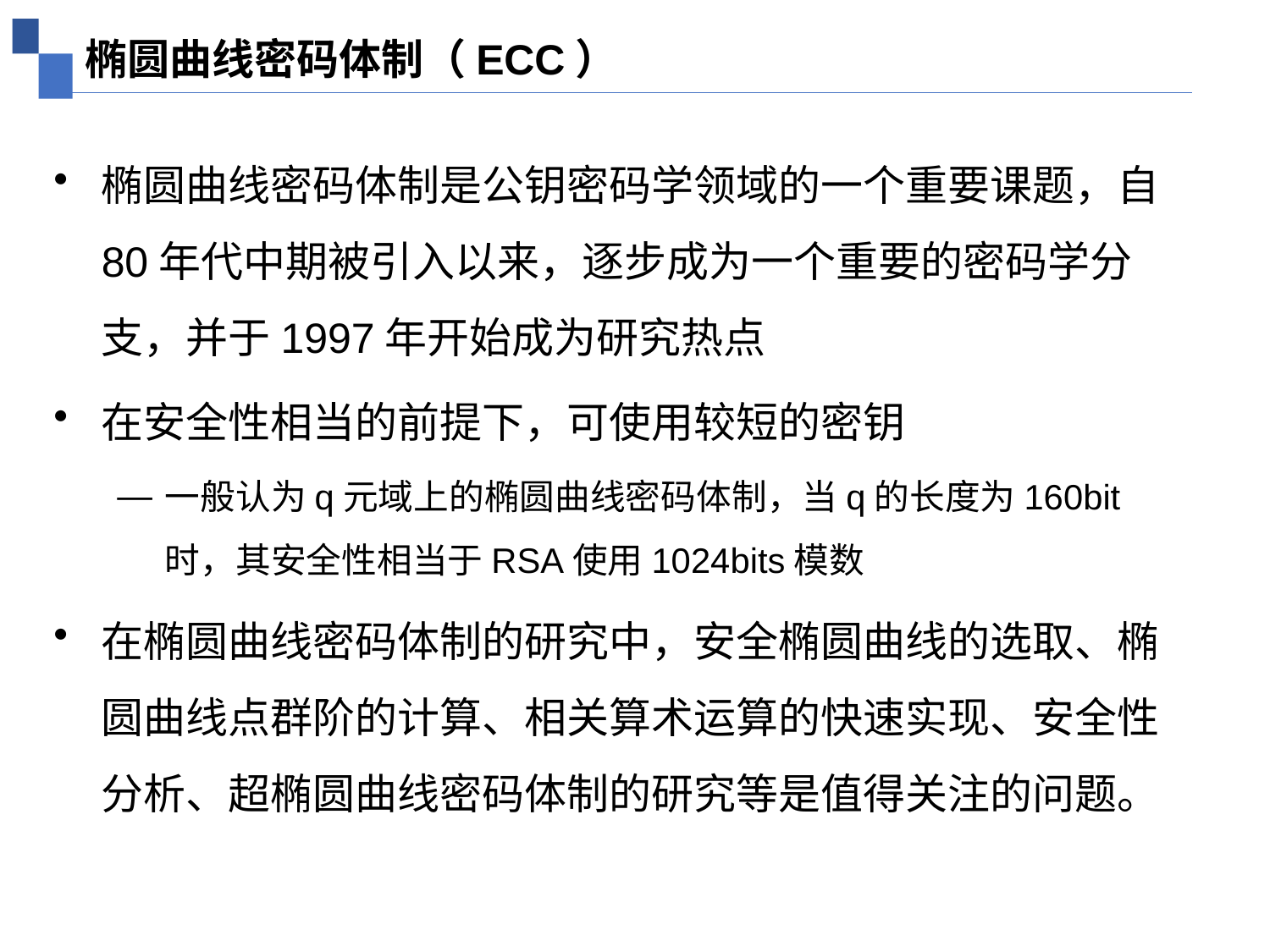

椭圆曲线密码体制（ECC）
椭圆曲线密码体制是公钥密码学领域的一个重要课题，自80年代中期被引入以来，逐步成为一个重要的密码学分支，并于1997年开始成为研究热点
在安全性相当的前提下，可使用较短的密钥
一般认为q元域上的椭圆曲线密码体制，当q的长度为160bit时，其安全性相当于RSA使用1024bits模数
在椭圆曲线密码体制的研究中，安全椭圆曲线的选取、椭圆曲线点群阶的计算、相关算术运算的快速实现、安全性分析、超椭圆曲线密码体制的研究等是值得关注的问题。